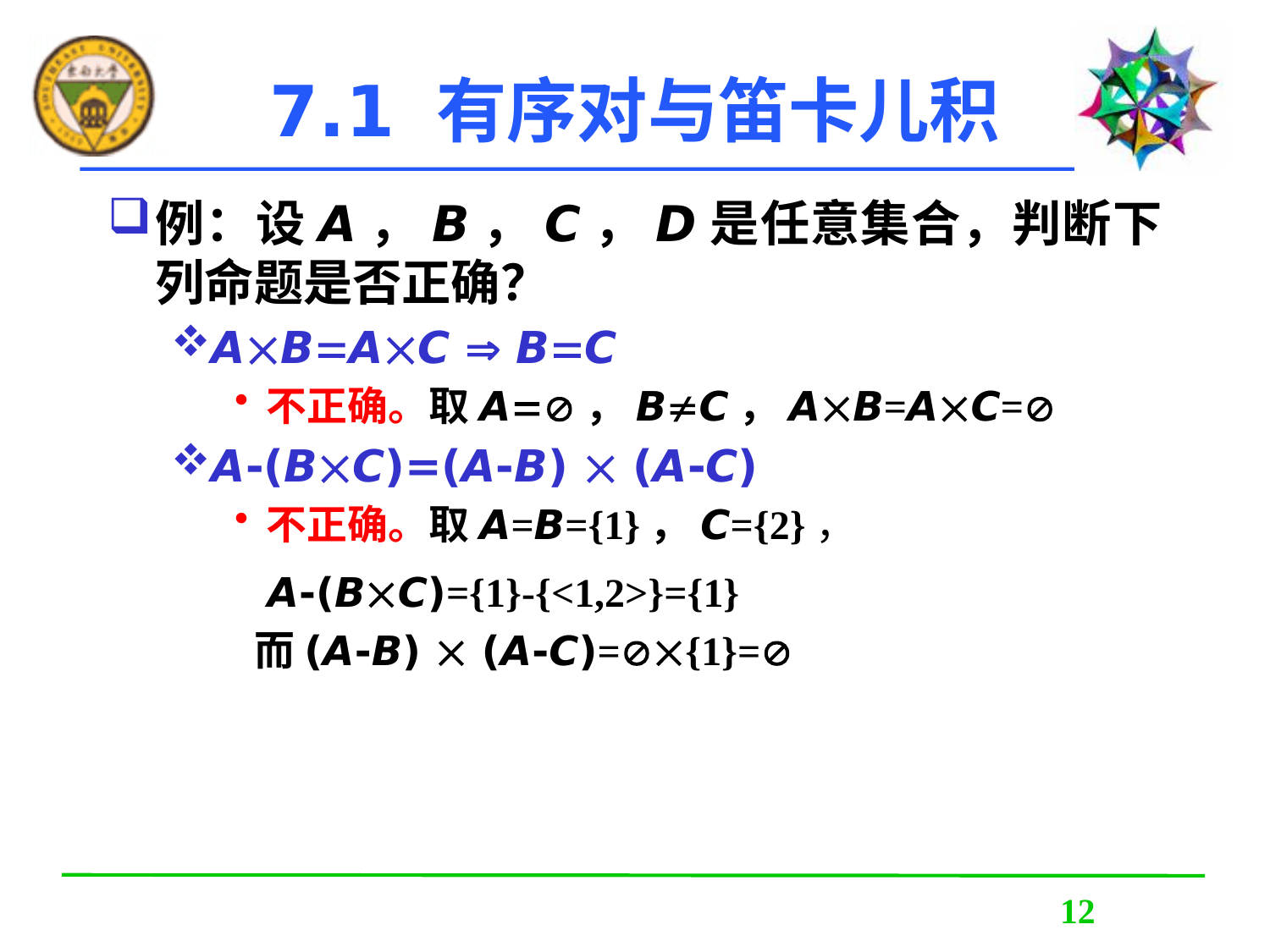

7.1 有序对与笛卡儿积
例：设A，B，C，D是任意集合，判断下列命题是否正确？
A×B=A×C ⇒ B=C
不正确。取A=∅，B≠C，A×B=A×C=∅
A-(B×C)=(A-B) × (A-C)
不正确。取A=B={1}，C={2}，
             A-(B×C)={1}-{<1,2>}={1}
               而(A-B) × (A-C)=∅×{1}=∅